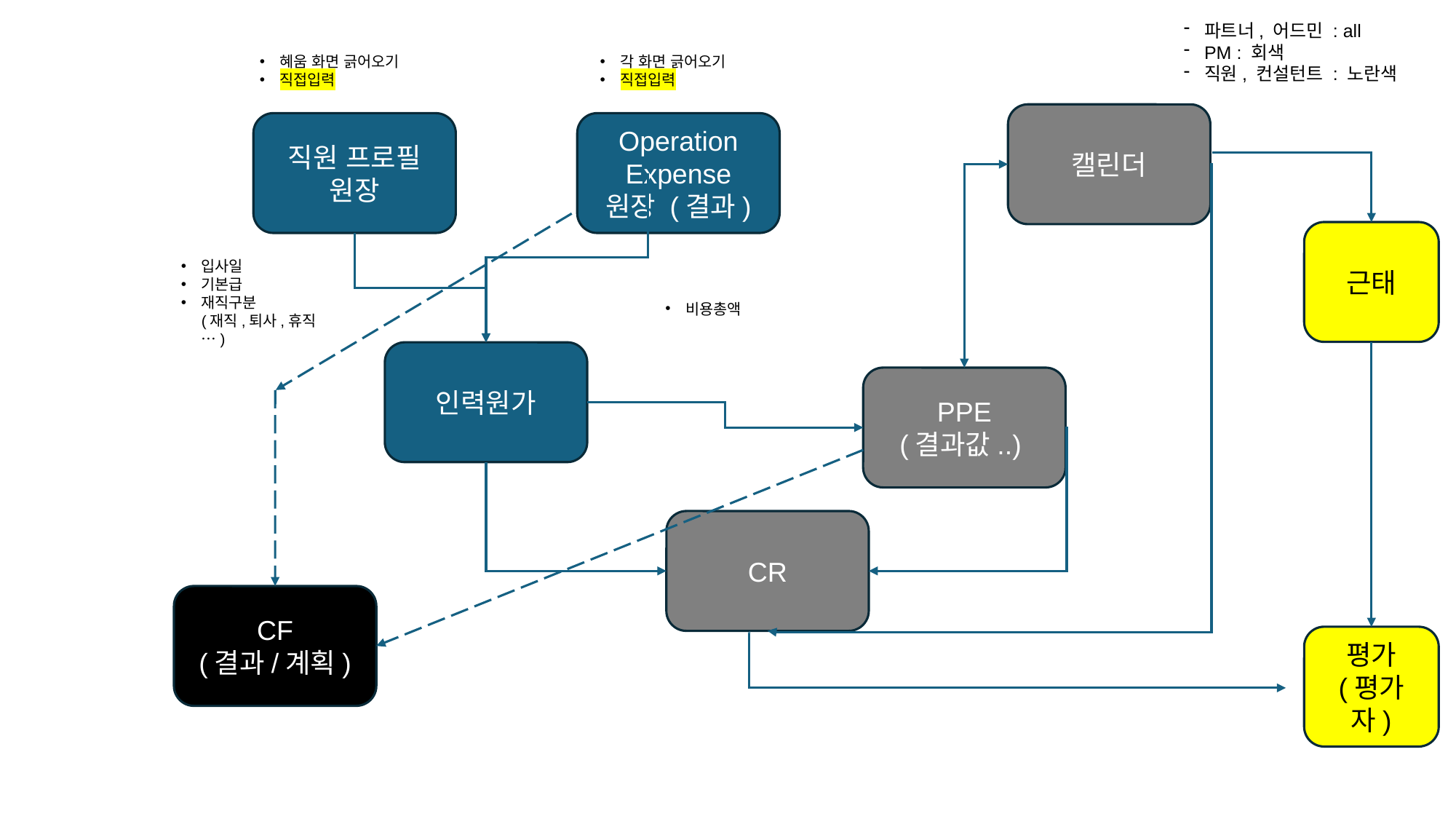

파트너, 어드민 : all
PM : 회색
직원, 컨설턴트 : 노란색
혜움 화면 긁어오기
직접입력

각 화면 긁어오기
직접입력

캘린더
직원 프로필
원장
Operation
Expense
원장 (결과)
근태
입사일
기본급
재직구분
(재직,퇴사,휴직…)
비용총액
인력원가
PPE
(결과값..)
CR
CF
(결과/계획)
평가
(평가자)